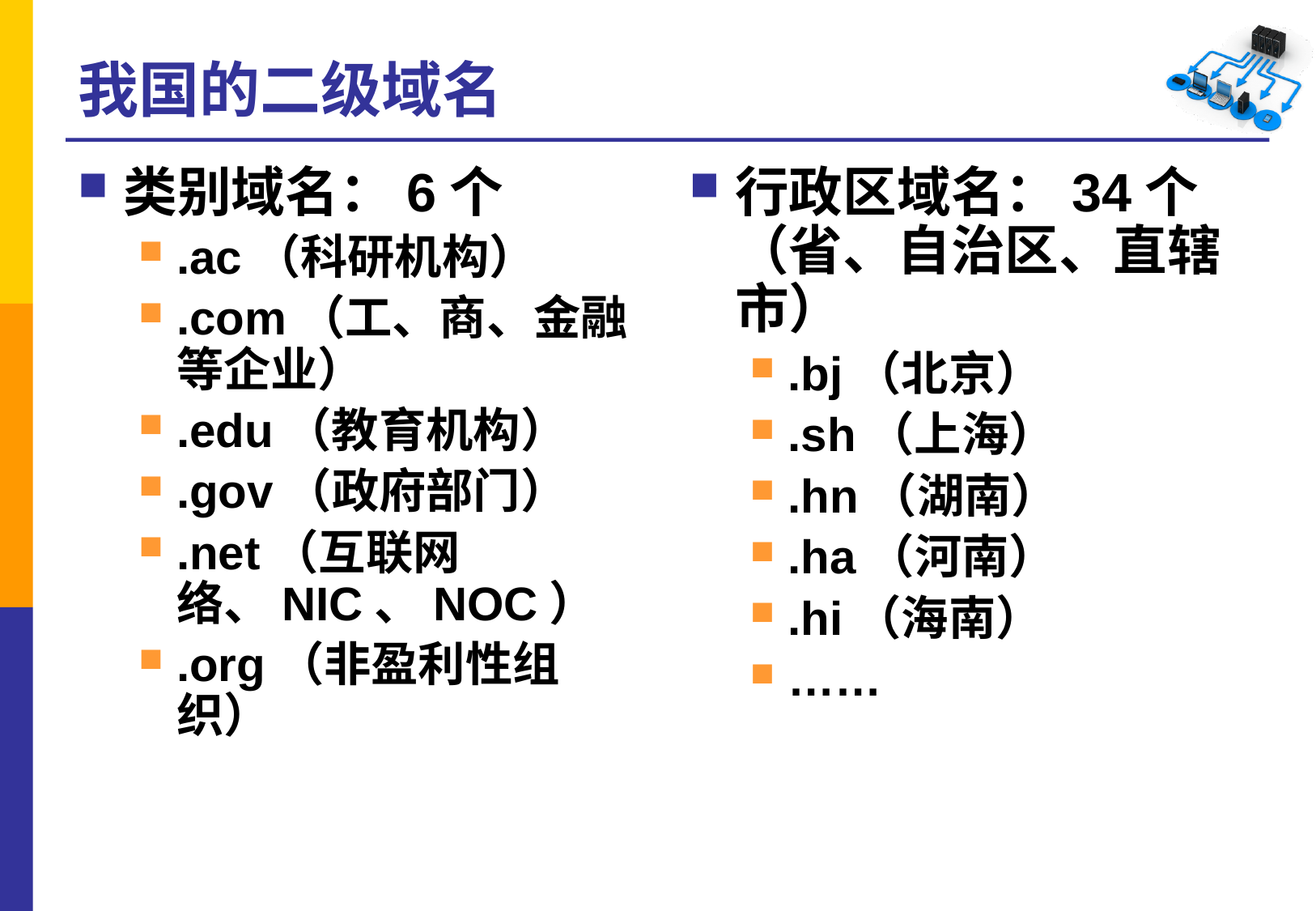

# 我国的二级域名
类别域名：6个
.ac（科研机构）
.com（工、商、金融等企业）
.edu（教育机构）
.gov（政府部门）
.net（互联网络、NIC、NOC）
.org（非盈利性组织）
行政区域名：34个（省、自治区、直辖市）
.bj（北京）
.sh（上海）
.hn（湖南）
.ha（河南）
.hi（海南）
……